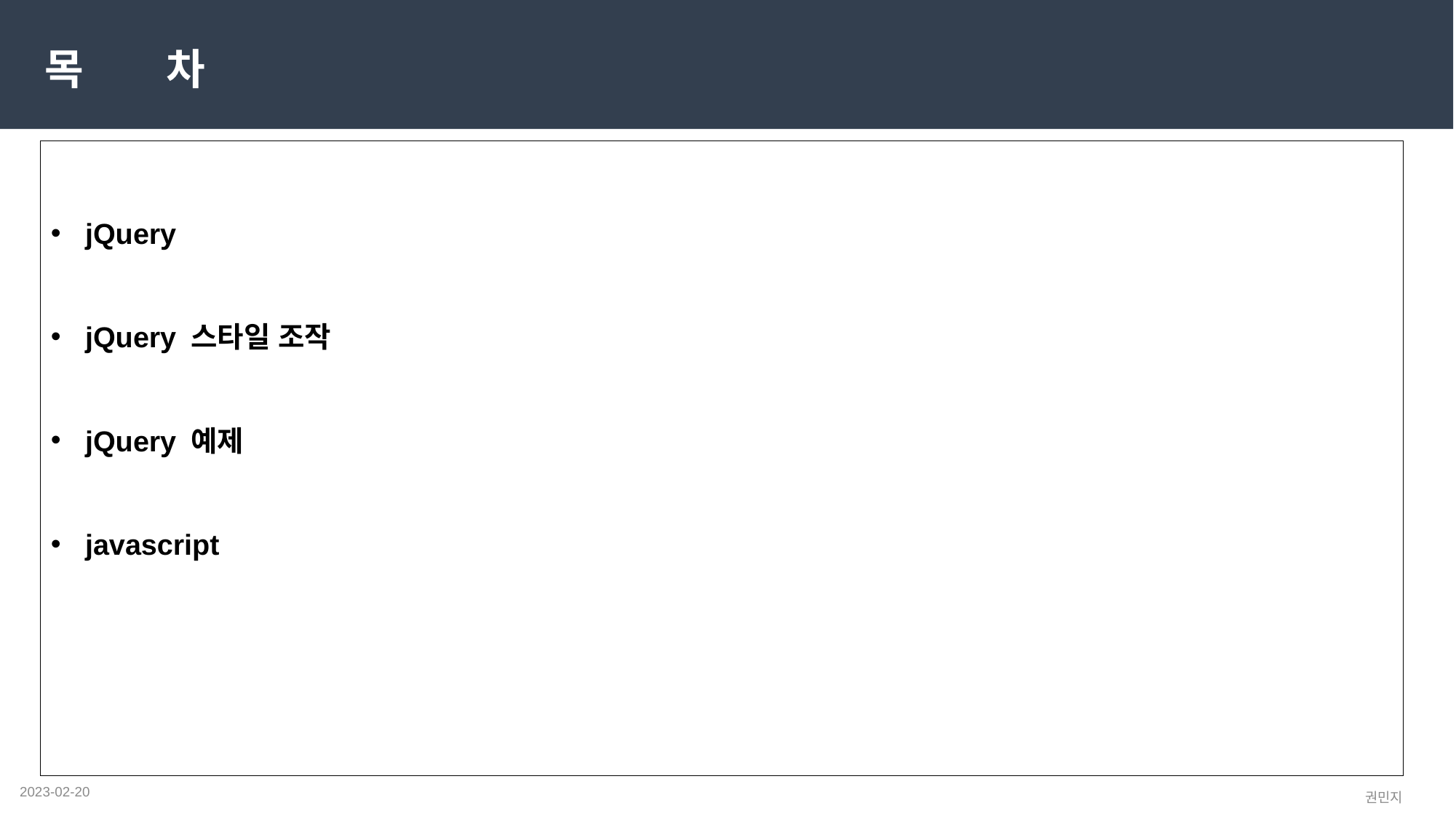

목       차
jQuery
jQuery 스타일 조작
jQuery 예제
javascript
2023-02-20
권민지